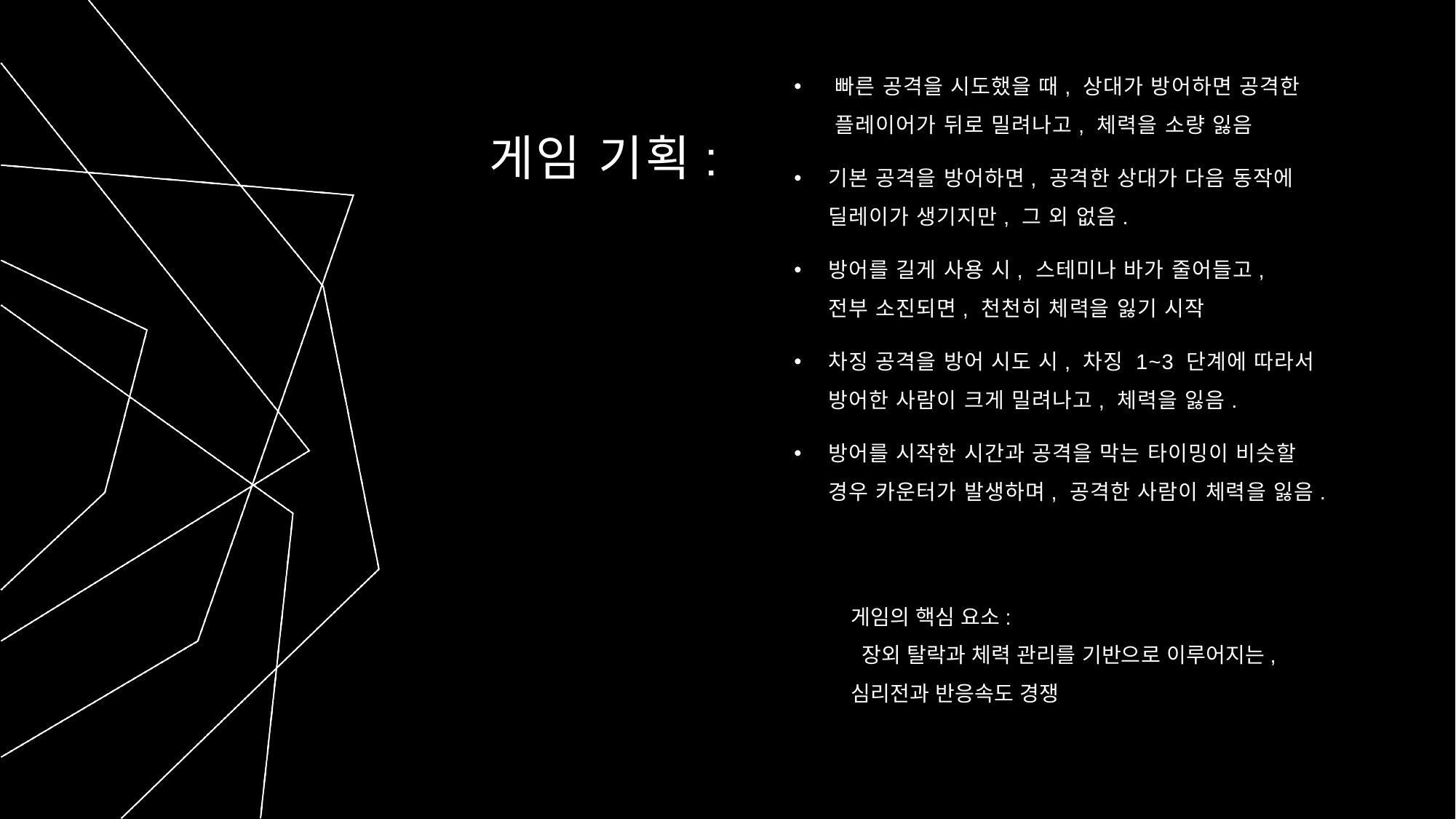

# 게임 기획:
빠른 공격을 시도했을 때, 상대가 방어하면 공격한 플레이어가 뒤로 밀려나고, 체력을 소량 잃음
기본 공격을 방어하면, 공격한 상대가 다음 동작에 딜레이가 생기지만, 그 외 없음.
방어를 길게 사용 시, 스테미나 바가 줄어들고, 전부 소진되면, 천천히 체력을 잃기 시작
차징 공격을 방어 시도 시, 차징 1~3 단계에 따라서 방어한 사람이 크게 밀려나고, 체력을 잃음.
방어를 시작한 시간과 공격을 막는 타이밍이 비슷할 경우 카운터가 발생하며, 공격한 사람이 체력을 잃음.
게임의 핵심 요소:
 장외 탈락과 체력 관리를 기반으로 이루어지는,  심리전과 반응속도 경쟁